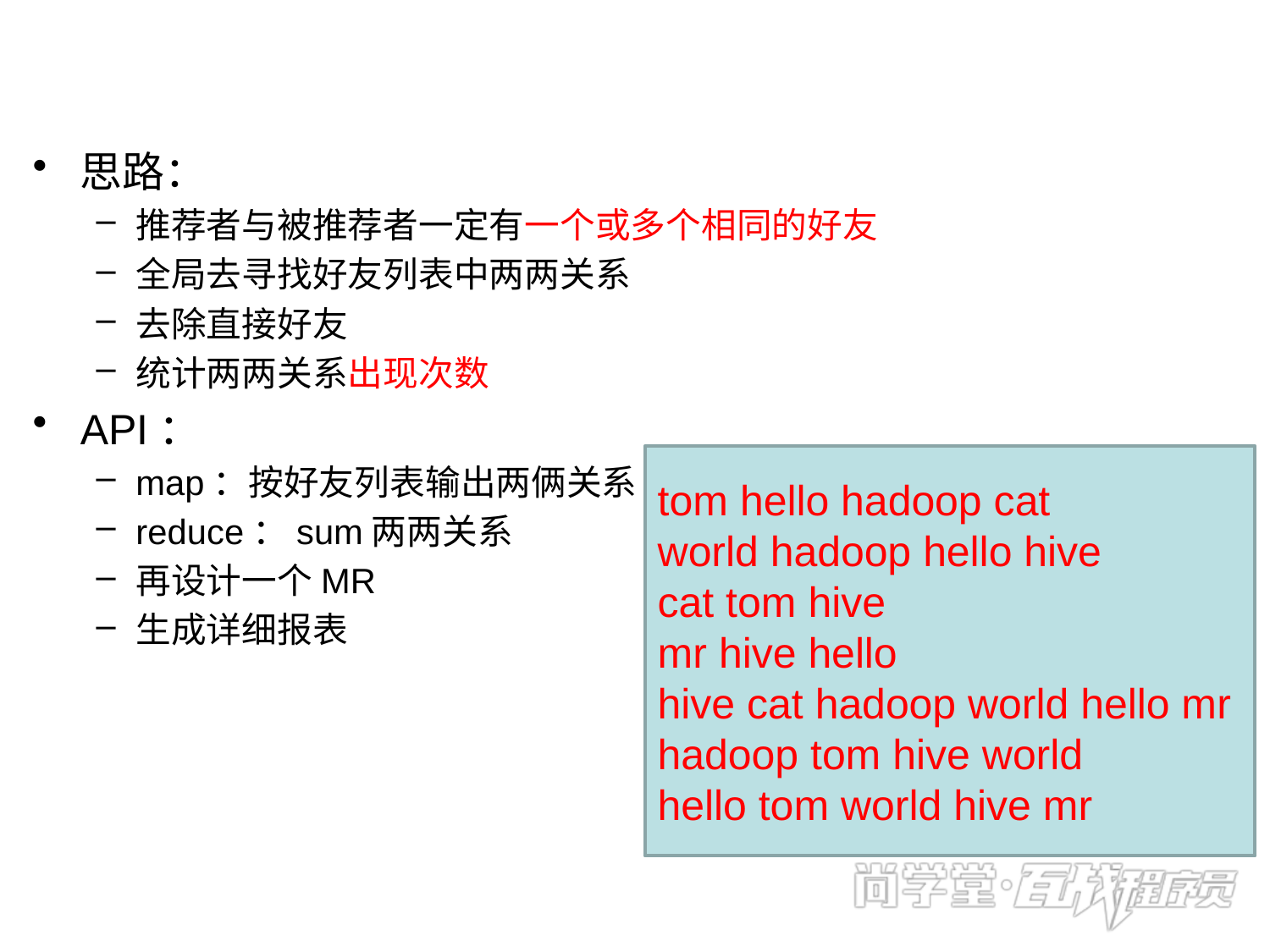

思路：
推荐者与被推荐者一定有一个或多个相同的好友
全局去寻找好友列表中两两关系
去除直接好友
统计两两关系出现次数
API：
map：按好友列表输出两俩关系
reduce：sum两两关系
再设计一个MR
生成详细报表

tom hello hadoop cat
world hadoop hello hive
cat tom hive
mr hive hello
hive cat hadoop world hello mr
hadoop tom hive world
hello tom world hive mr